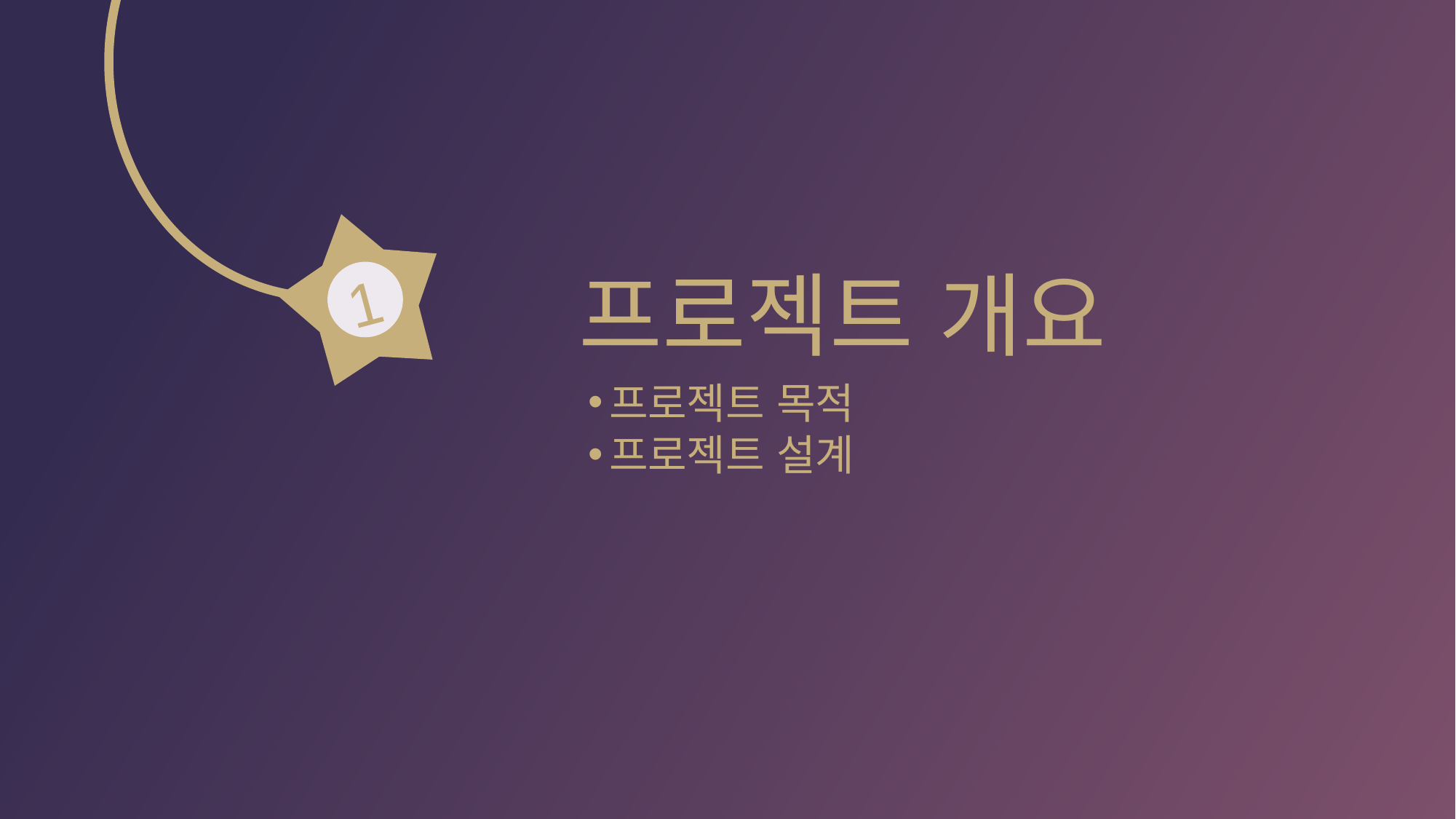

1
프로젝트 개요
프로젝트 목적
프로젝트 설계